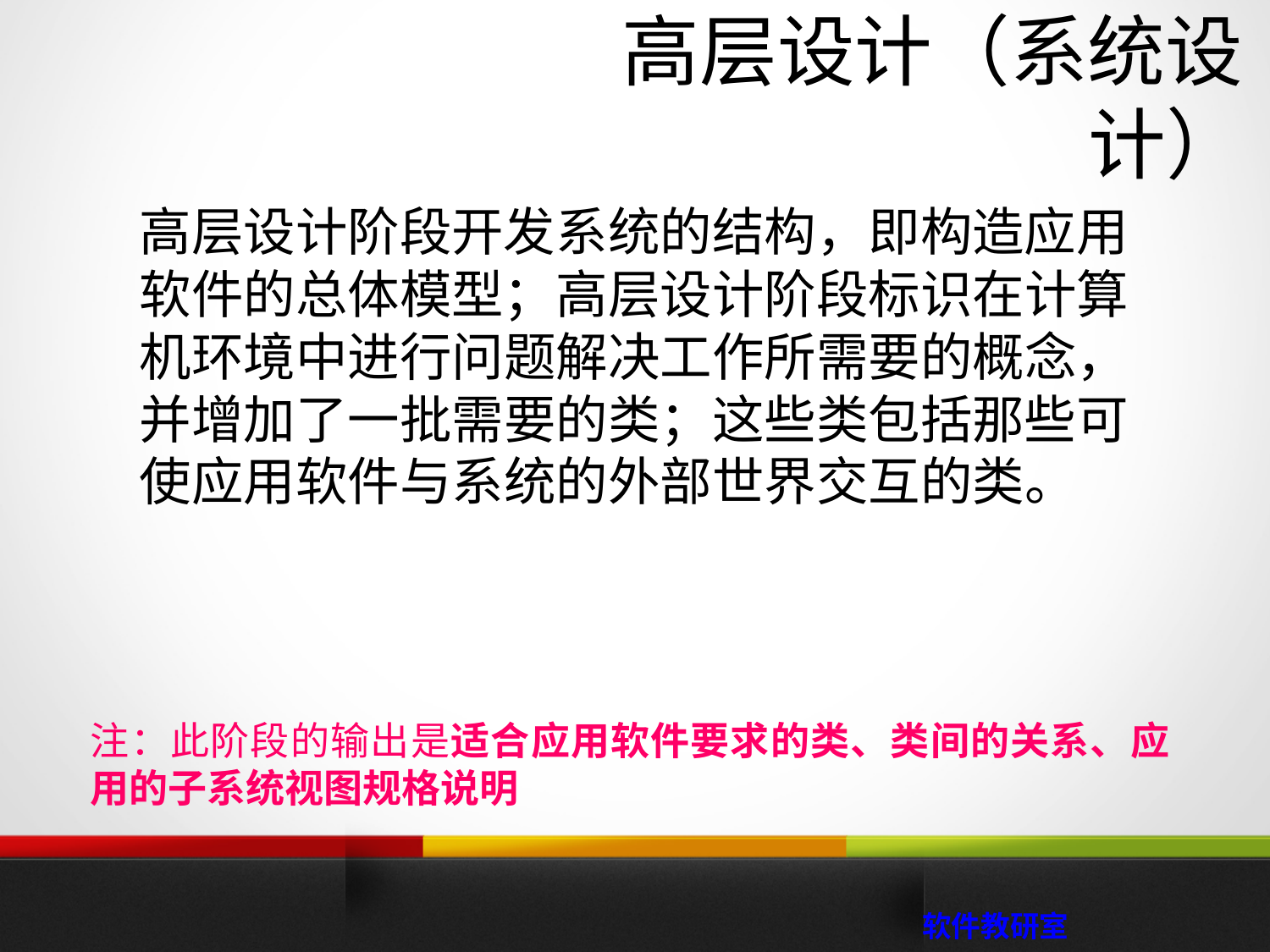

# 高层设计（系统设计）
高层设计阶段开发系统的结构，即构造应用软件的总体模型；高层设计阶段标识在计算机环境中进行问题解决工作所需要的概念，并增加了一批需要的类；这些类包括那些可使应用软件与系统的外部世界交互的类。
注：此阶段的输出是适合应用软件要求的类、类间的关系、应用的子系统视图规格说明
                                     软件教研室